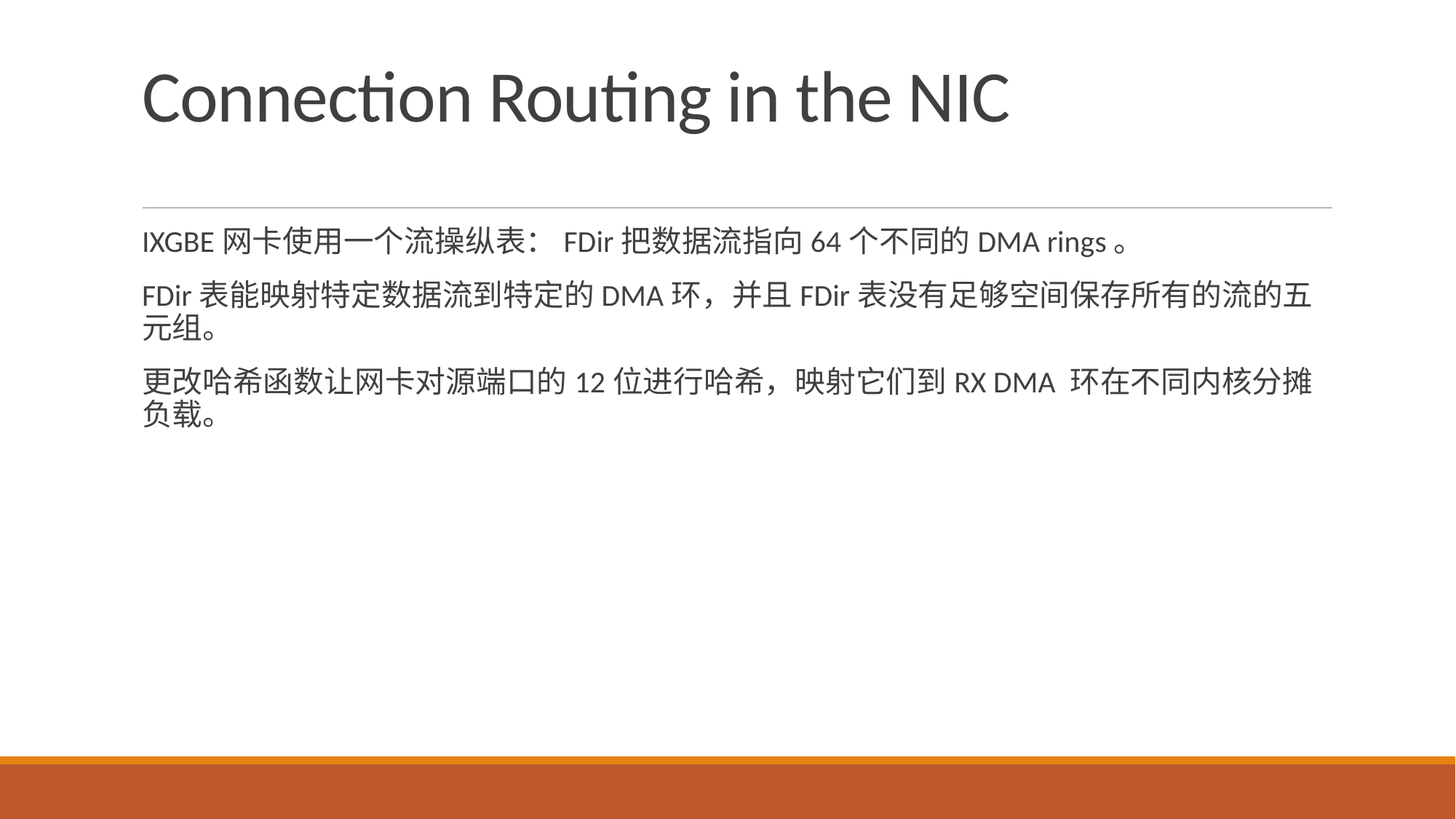

# Connection Routing in the NIC
IXGBE网卡使用一个流操纵表：FDir把数据流指向64个不同的DMA rings。
FDir表能映射特定数据流到特定的DMA环，并且FDir表没有足够空间保存所有的流的五元组。
更改哈希函数让网卡对源端口的12位进行哈希，映射它们到RX DMA 环在不同内核分摊负载。